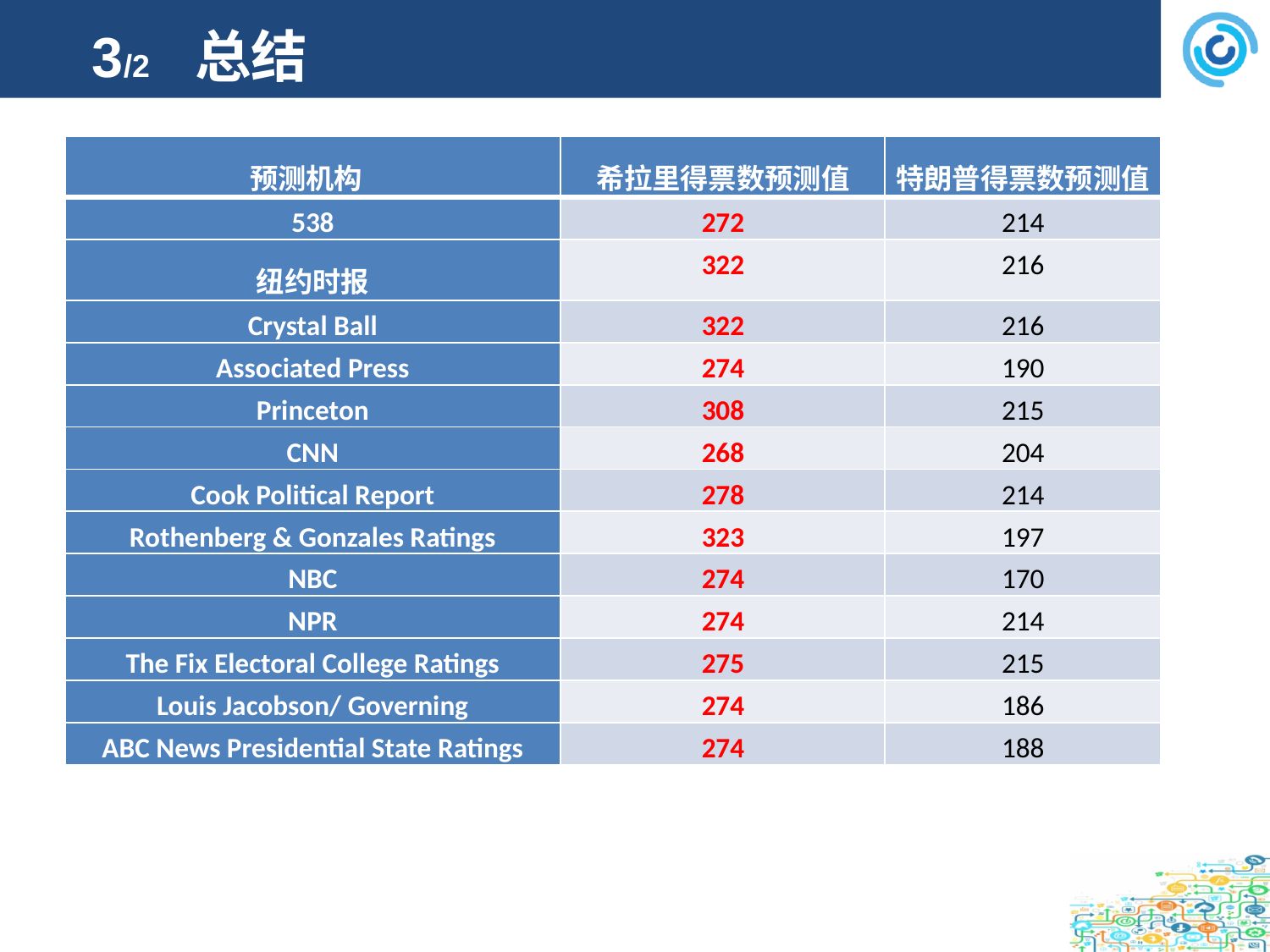

# 3/2  总结
| 预测机构 | 希拉里得票数预测值 | 特朗普得票数预测值 |
| --- | --- | --- |
| 538 | 272 | 214 |
| 纽约时报 | 322 | 216 |
| Crystal Ball | 322 | 216 |
| Associated Press | 274 | 190 |
| Princeton | 308 | 215 |
| CNN | 268 | 204 |
| Cook Political Report | 278 | 214 |
| Rothenberg & Gonzales Ratings | 323 | 197 |
| NBC | 274 | 170 |
| NPR | 274 | 214 |
| The Fix Electoral College Ratings | 275 | 215 |
| Louis Jacobson/ Governing | 274 | 186 |
| ABC News Presidential State Ratings | 274 | 188 |